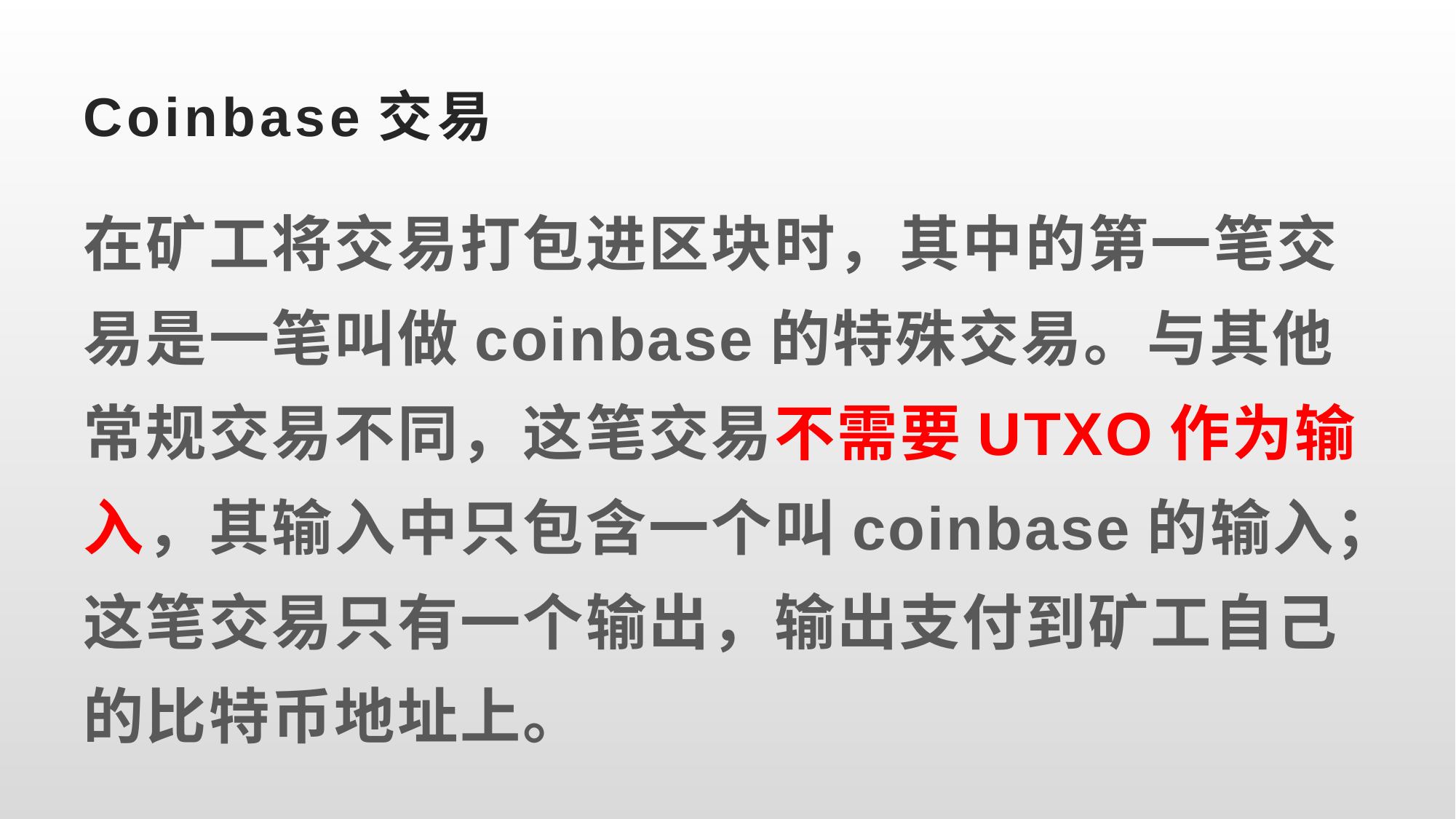

# Coinbase交易
在矿工将交易打包进区块时，其中的第一笔交易是一笔叫做coinbase的特殊交易。与其他常规交易不同，这笔交易不需要UTXO作为输入，其输入中只包含一个叫coinbase的输入；这笔交易只有一个输出，输出支付到矿工自己的比特币地址上。